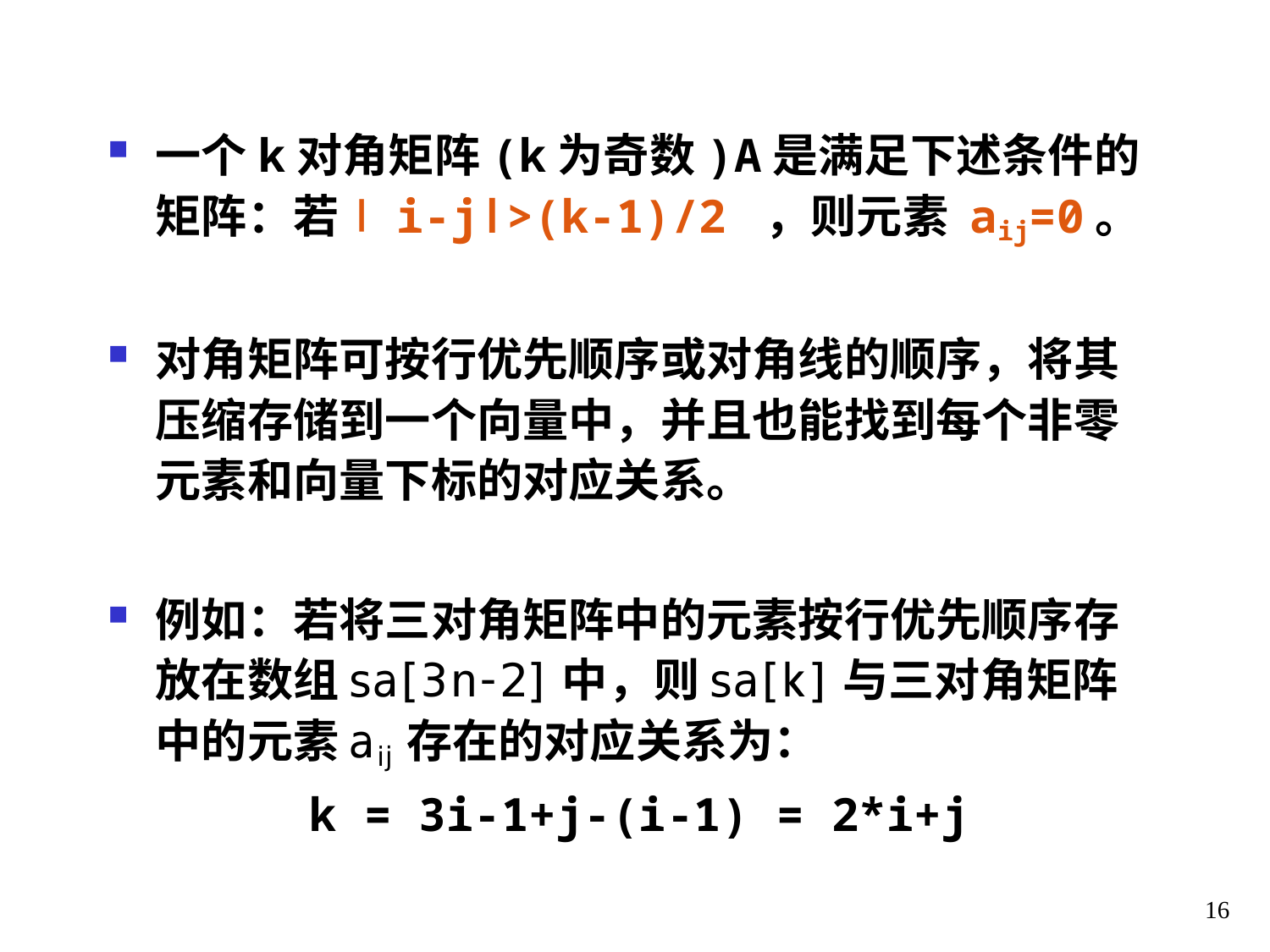

# 一个k对角矩阵(k为奇数)A是满足下述条件的矩阵：若∣i-j∣>(k-1)/2 ，则元素 aij=0。

对角矩阵可按行优先顺序或对角线的顺序，将其压缩存储到一个向量中，并且也能找到每个非零元素和向量下标的对应关系。

例如：若将三对角矩阵中的元素按行优先顺序存放在数组sa[3n-2]中，则sa[k]与三对角矩阵中的元素aij存在的对应关系为：
     k = 3i-1+j-(i-1) = 2*i+j

16